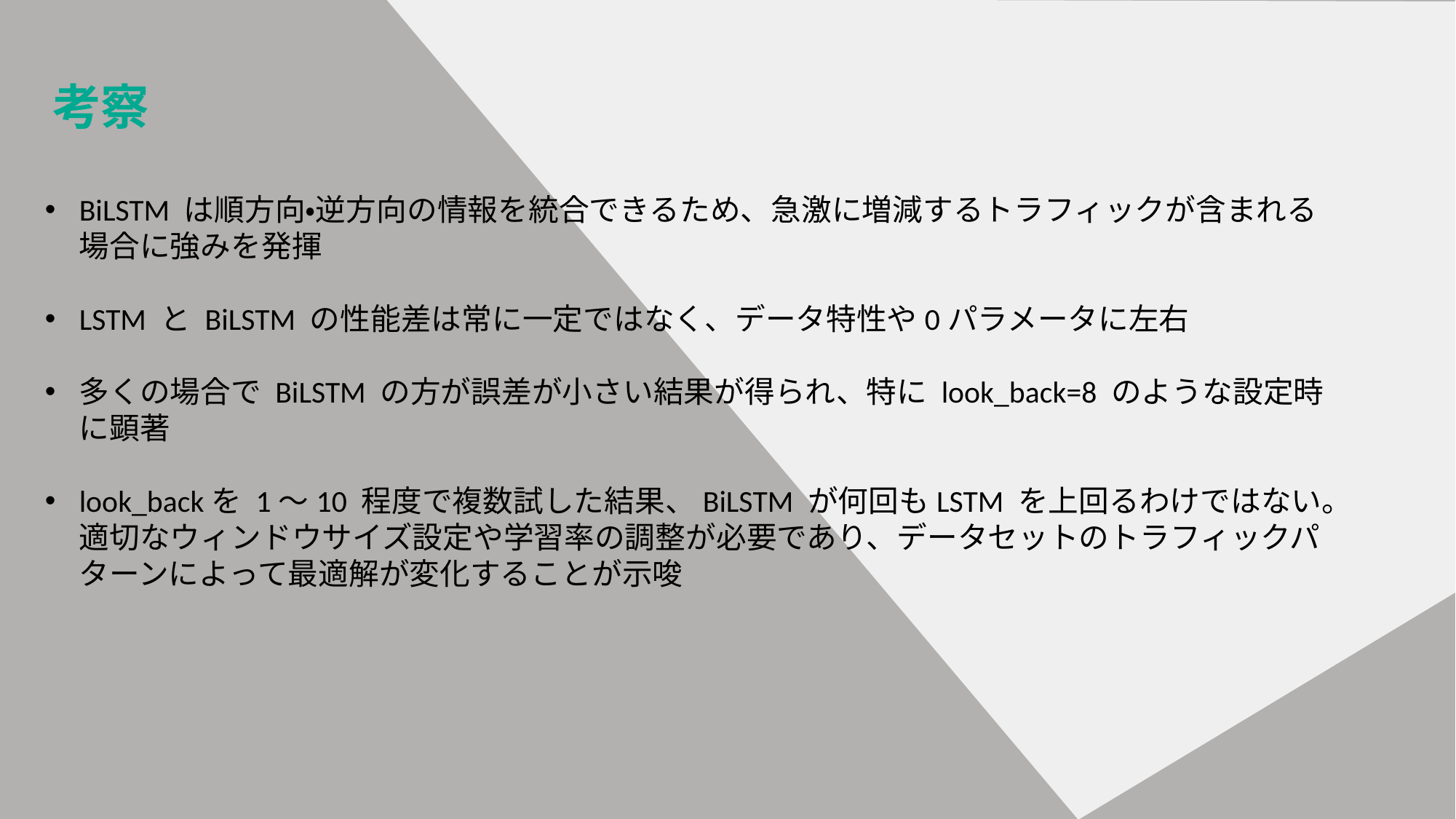

考察
BiLSTM は順方向・逆方向の情報を統合できるため、急激に増減するトラフィックが含まれる場合に強みを発揮

LSTM と BiLSTM の性能差は常に一定ではなく、データ特性や0パラメータに左右

多くの場合で BiLSTM の方が誤差が小さい結果が得られ、特に look_back=8 のような設定時に顕著

look_backを 1～10 程度で複数試した結果、BiLSTM が何回もLSTM を上回るわけではない。適切なウィンドウサイズ設定や学習率の調整が必要であり、データセットのトラフィックパターンによって最適解が変化することが示唆